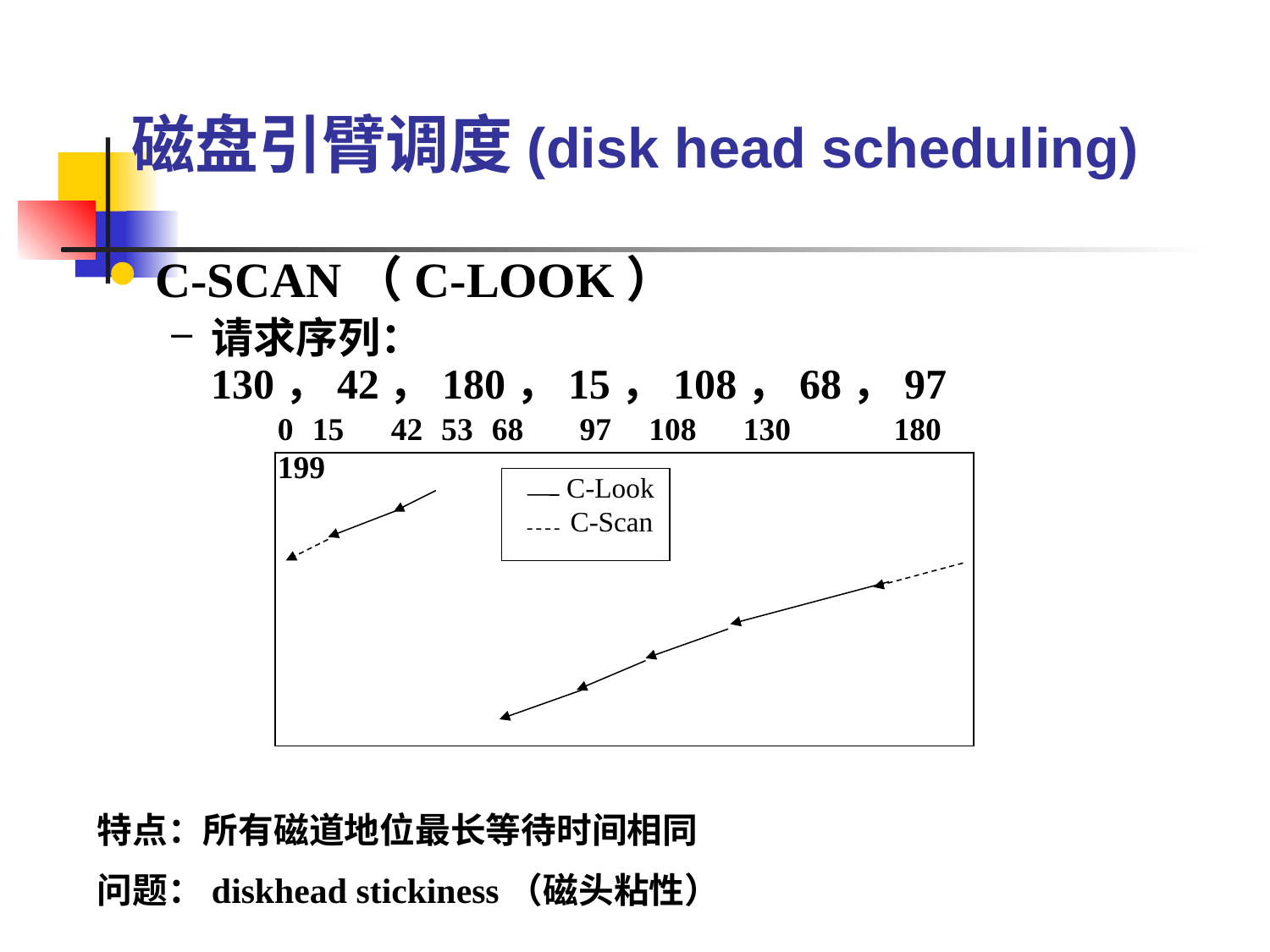

磁盘引臂调度(disk head scheduling)
C-SCAN（C-LOOK）
请求序列：130，42，180，15，108，68，97
0  15     42  53  68      97    108     130           180    199

             C-Look
        C-Scan

特点：所有磁道地位最长等待时间相同
问题：diskhead stickiness（磁头粘性）